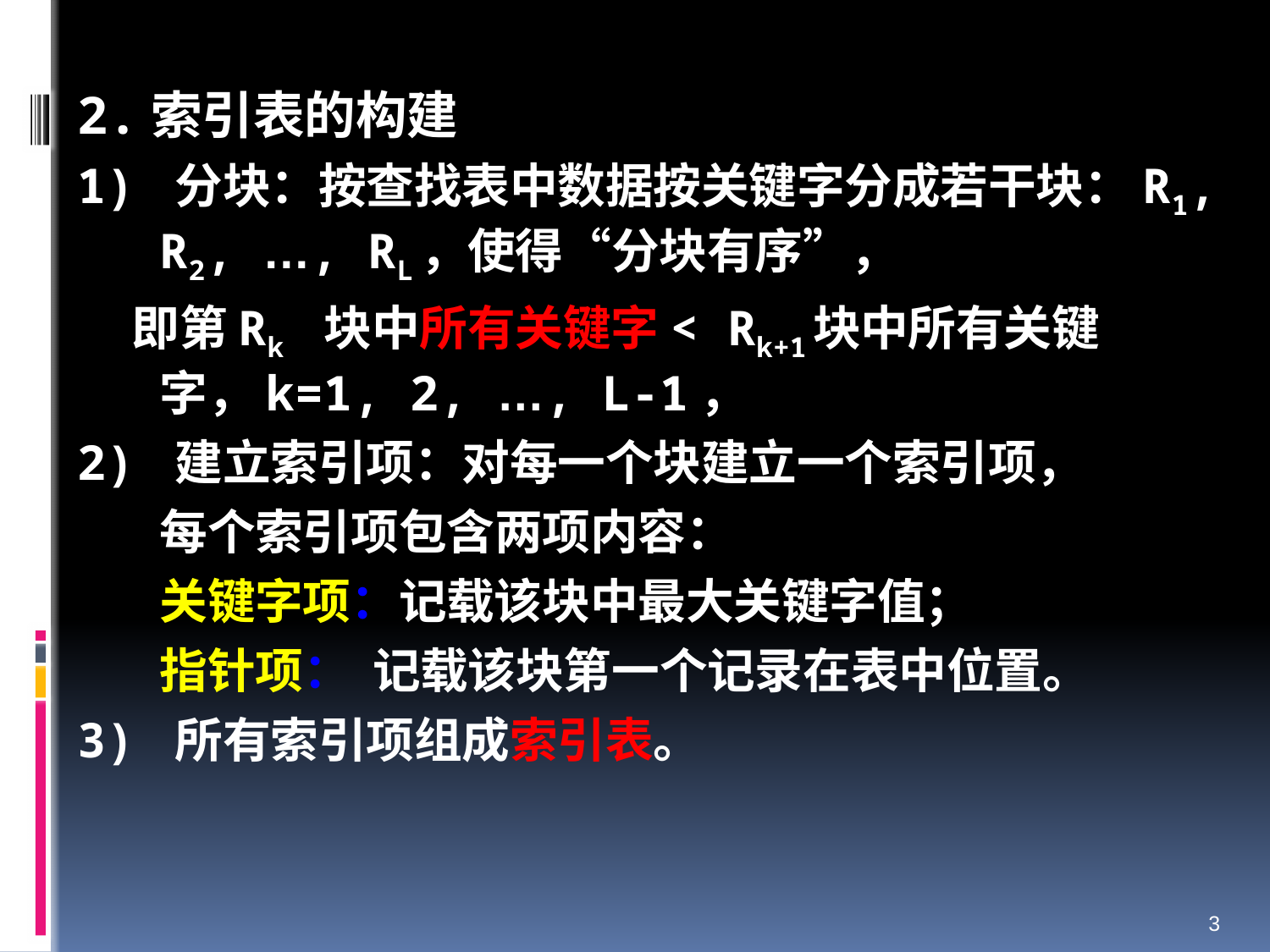

2.索引表的构建
1) 分块：按查找表中数据按关键字分成若干块：R1, R2, …, RL，使得“分块有序”，
    即第Rk 块中所有关键字< Rk+1块中所有关键字，k=1, 2, …, L-1，
2) 建立索引项：对每一个块建立一个索引项，
	每个索引项包含两项内容：
	关键字项：记载该块中最大关键字值；
	指针项：  记载该块第一个记录在表中位置。
3) 所有索引项组成索引表。
3